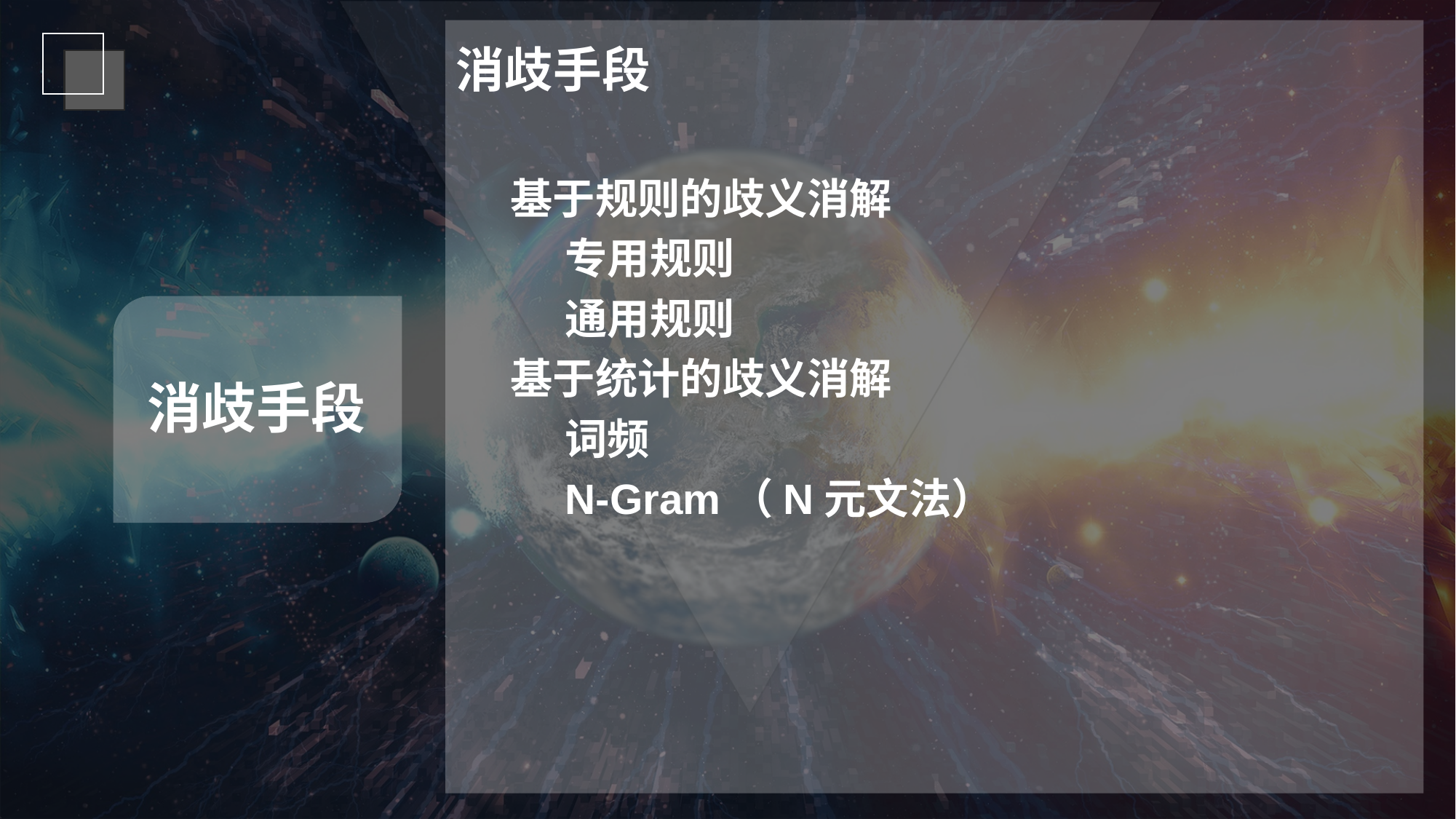

消歧手段

基于规则的歧义消解
专用规则
通用规则
基于统计的歧义消解
词频
N-Gram（N元文法）

消歧手段